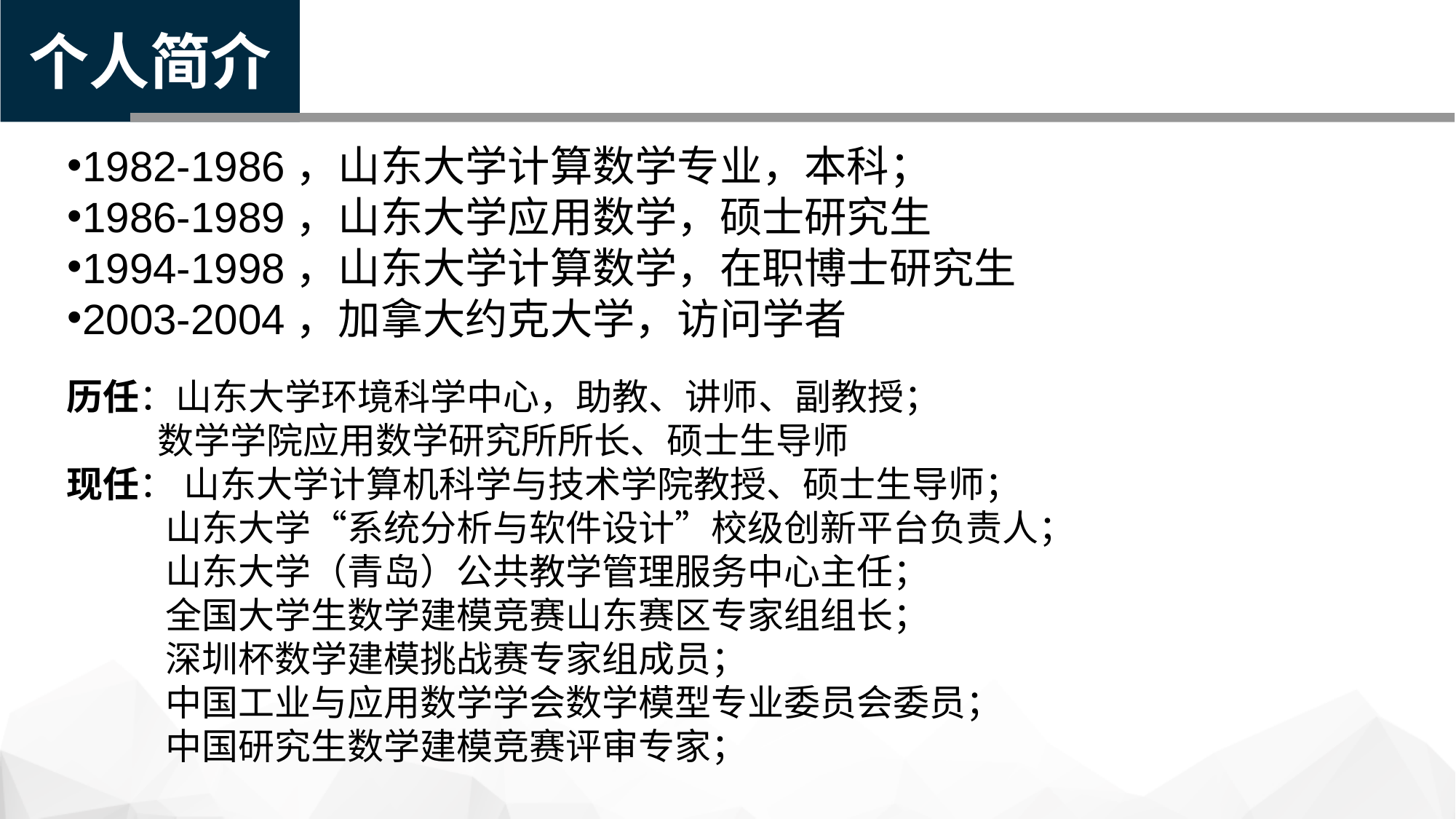

个人简介

1982-1986，山东大学计算数学专业，本科；
1986-1989，山东大学应用数学，硕士研究生
1994-1998，山东大学计算数学，在职博士研究生
2003-2004，加拿大约克大学，访问学者
历任：山东大学环境科学中心，助教、讲师、副教授；
          数学学院应用数学研究所所长、硕士生导师
现任： 山东大学计算机科学与技术学院教授、硕士生导师；
           山东大学“系统分析与软件设计”校级创新平台负责人；
           山东大学（青岛）公共教学管理服务中心主任；
           全国大学生数学建模竞赛山东赛区专家组组长；
           深圳杯数学建模挑战赛专家组成员；
           中国工业与应用数学学会数学模型专业委员会委员；
           中国研究生数学建模竞赛评审专家；